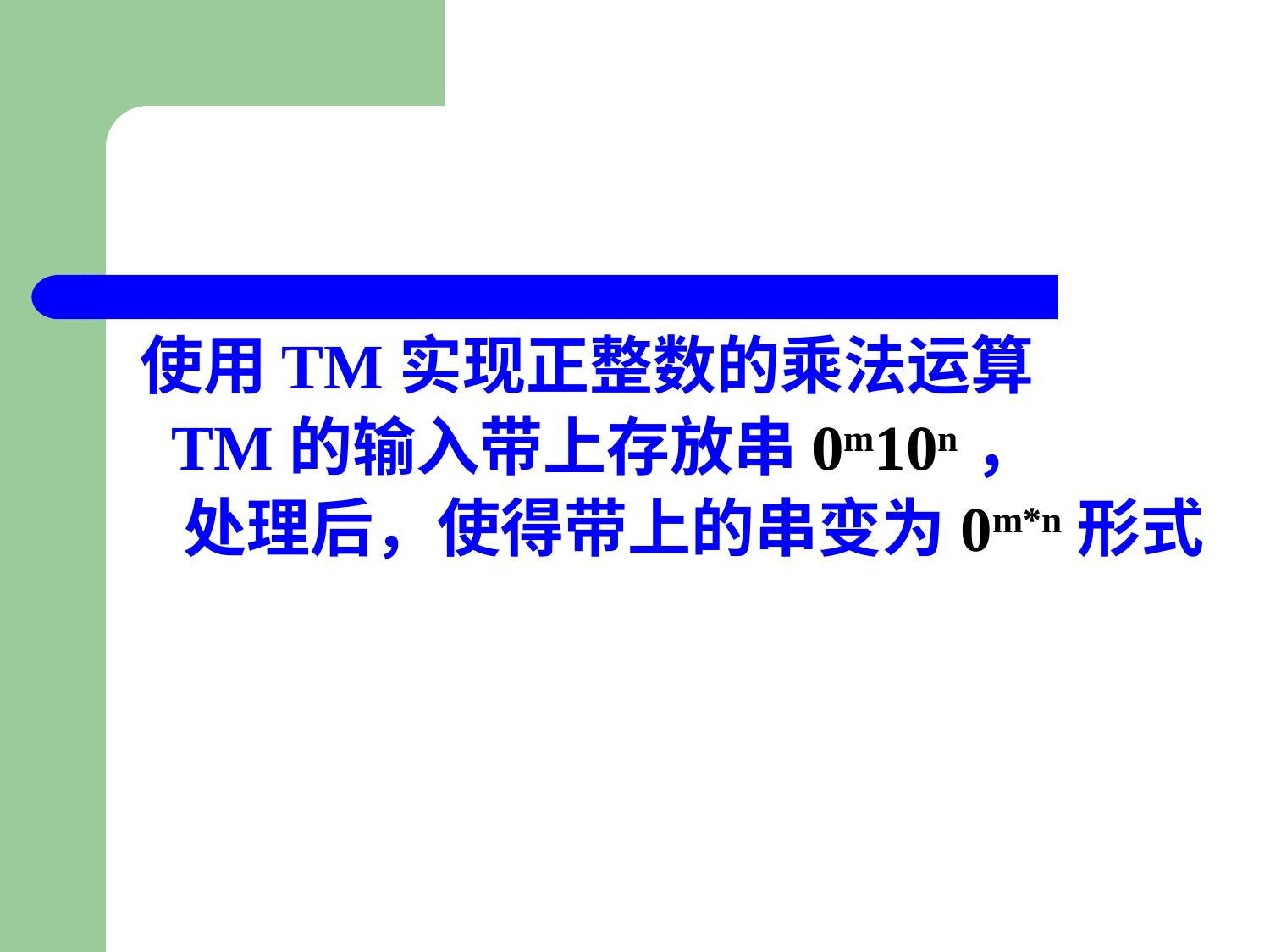

#
使用TM实现正整数的乘法运算
  TM的输入带上存放串0m10n，
  处理后，使得带上的串变为0m*n形式